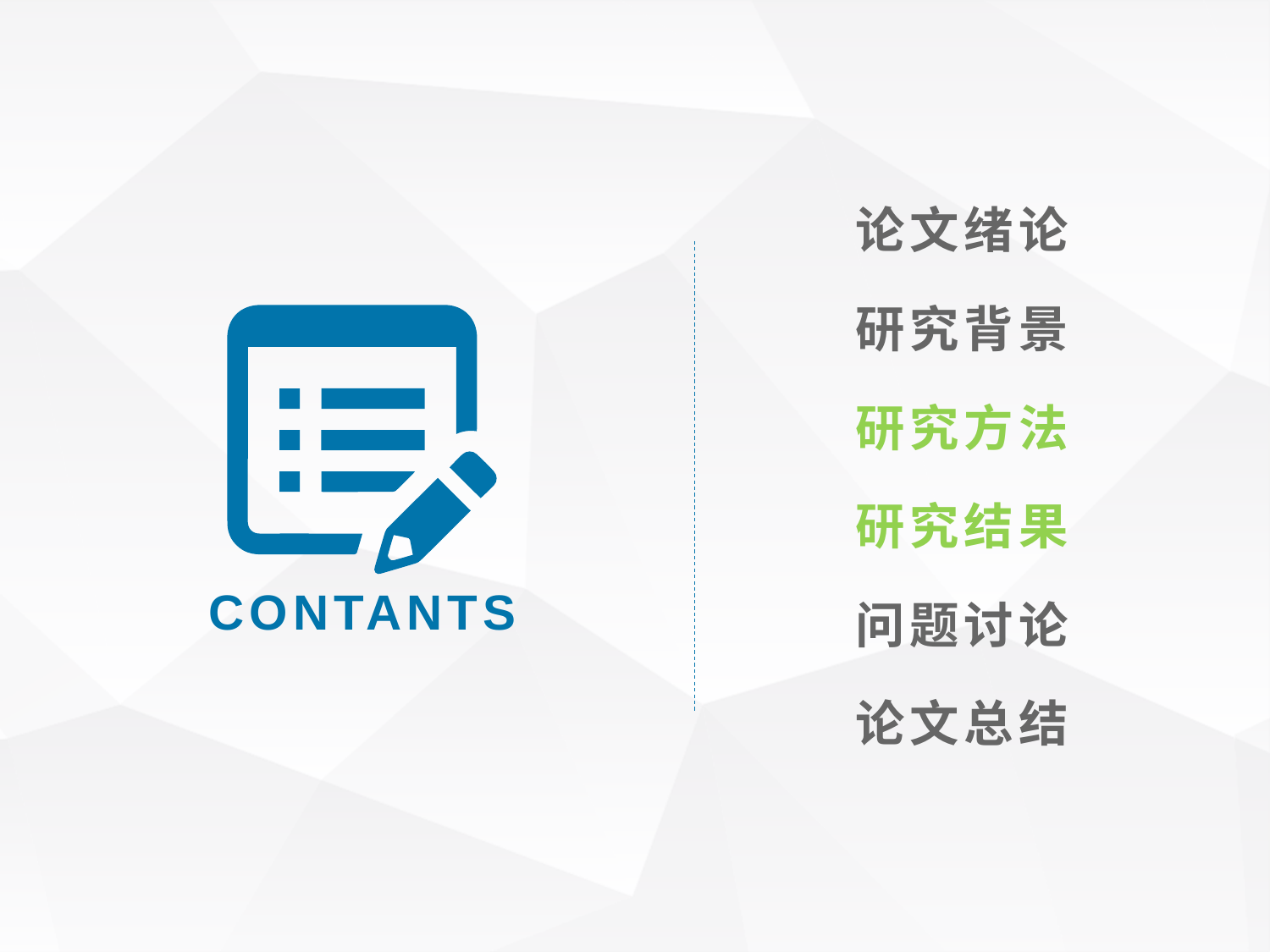

论文绪论
研究背景

研究方法

研究结果
CONTANTS
问题讨论
论文总结